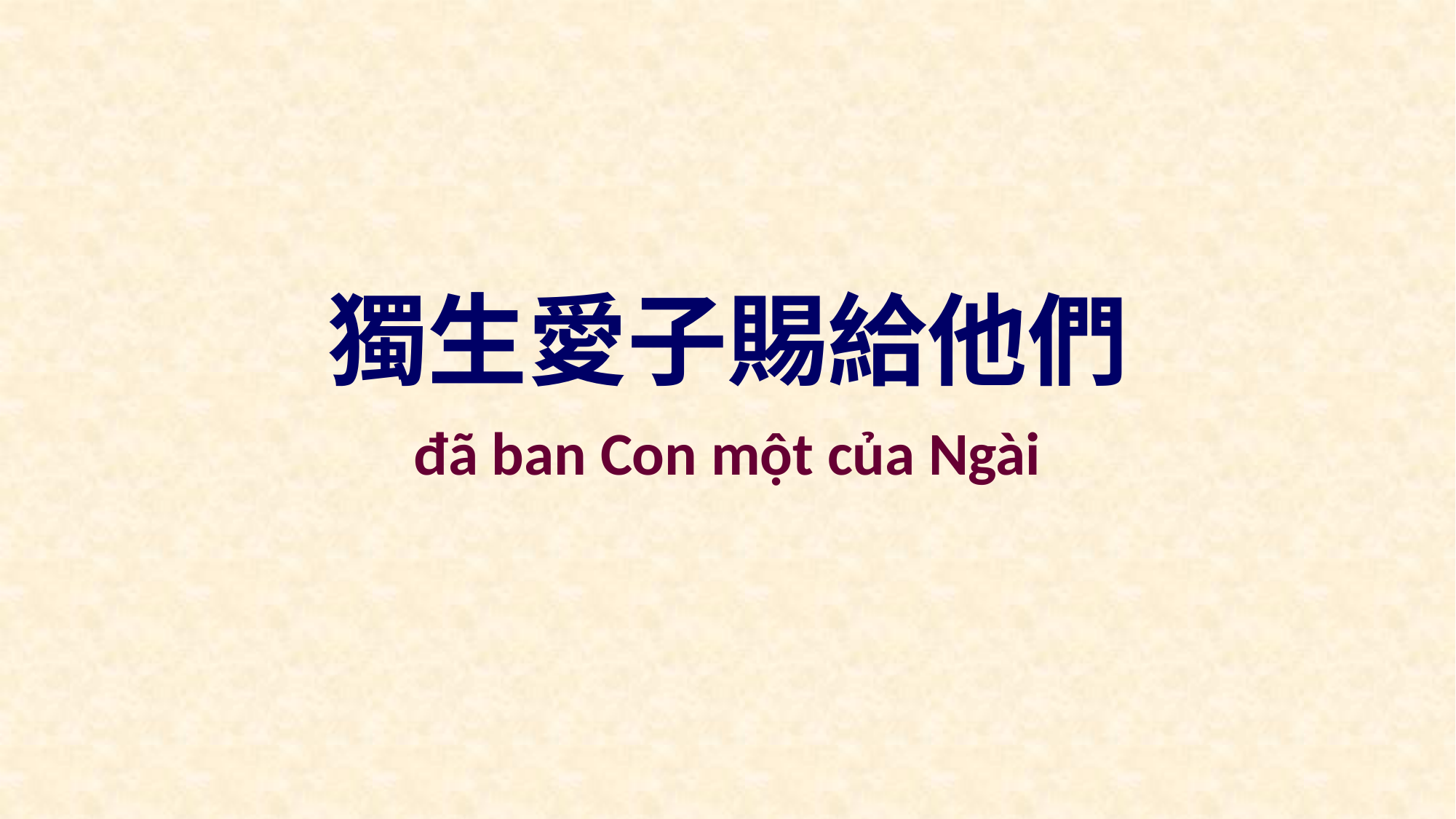

獨生愛子賜給他們
đã ban Con một của Ngài